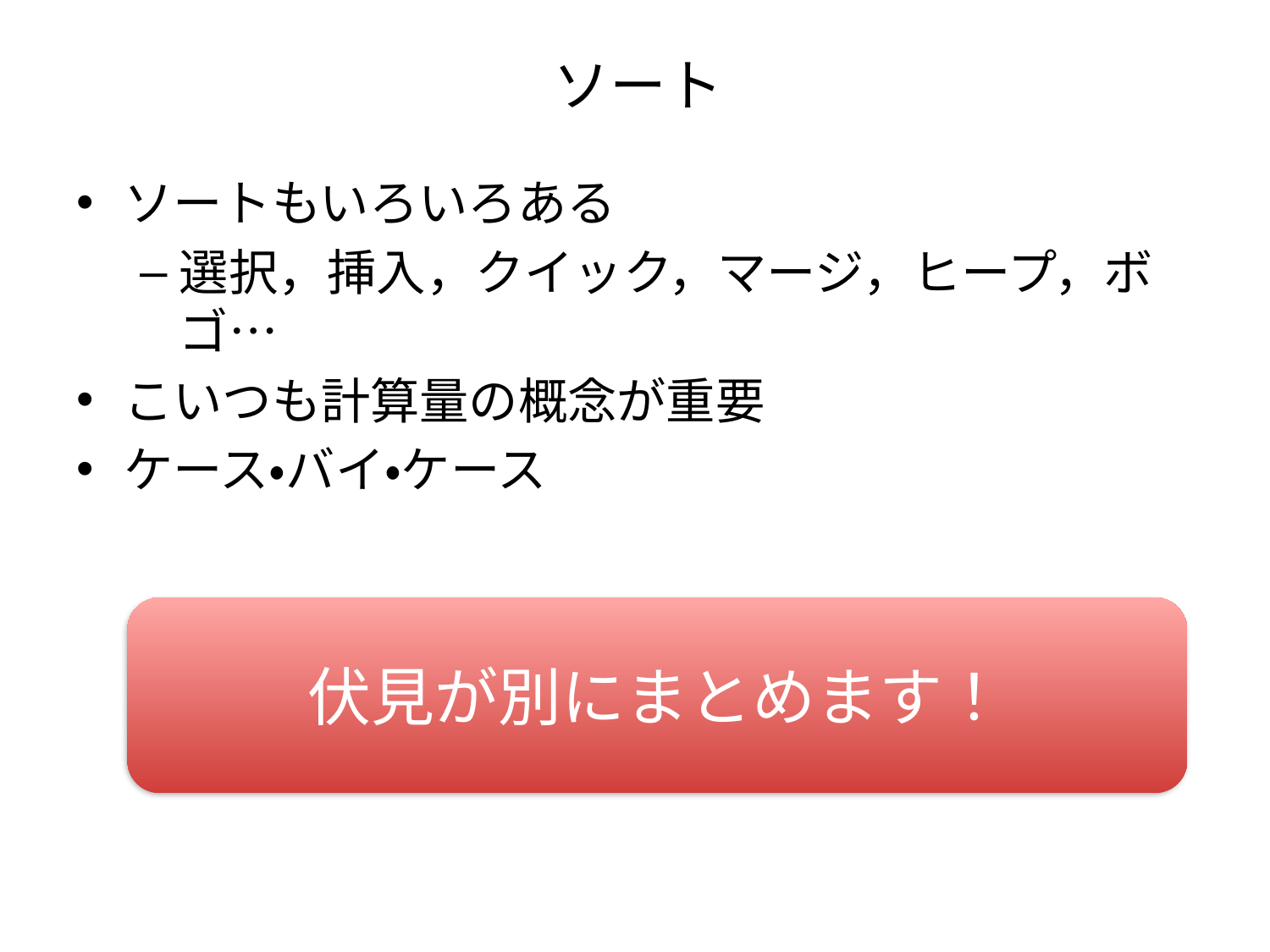

# ソート
ソートもいろいろある
選択，挿入，クイック，マージ，ヒープ，ボゴ…
こいつも計算量の概念が重要
ケース・バイ・ケース
伏見が別にまとめます！